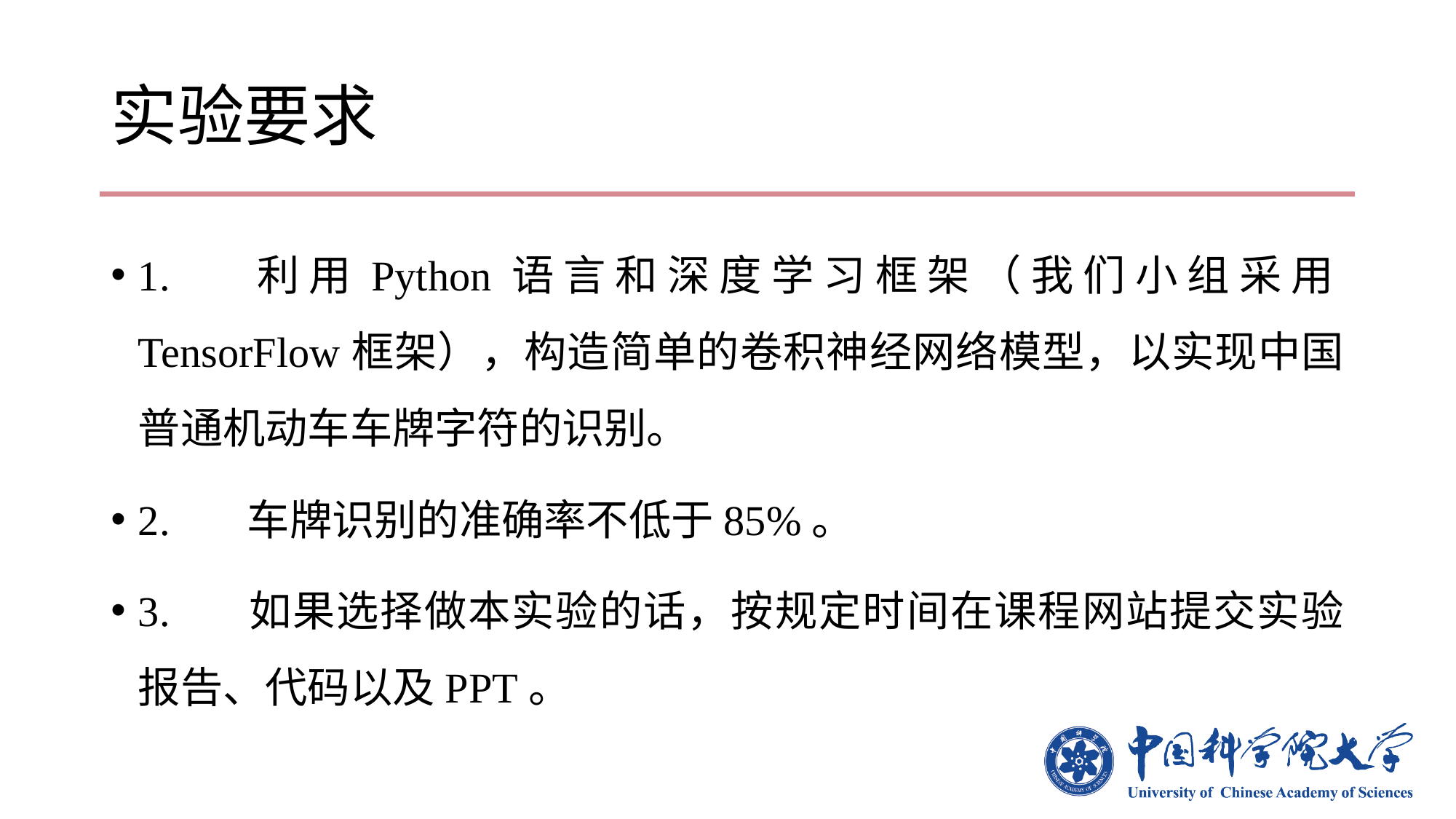

# 实验要求
1.	利用Python语言和深度学习框架（我们小组采用TensorFlow框架），构造简单的卷积神经网络模型，以实现中国普通机动车车牌字符的识别。
2.	车牌识别的准确率不低于85%。
3.	如果选择做本实验的话，按规定时间在课程网站提交实验报告、代码以及PPT。